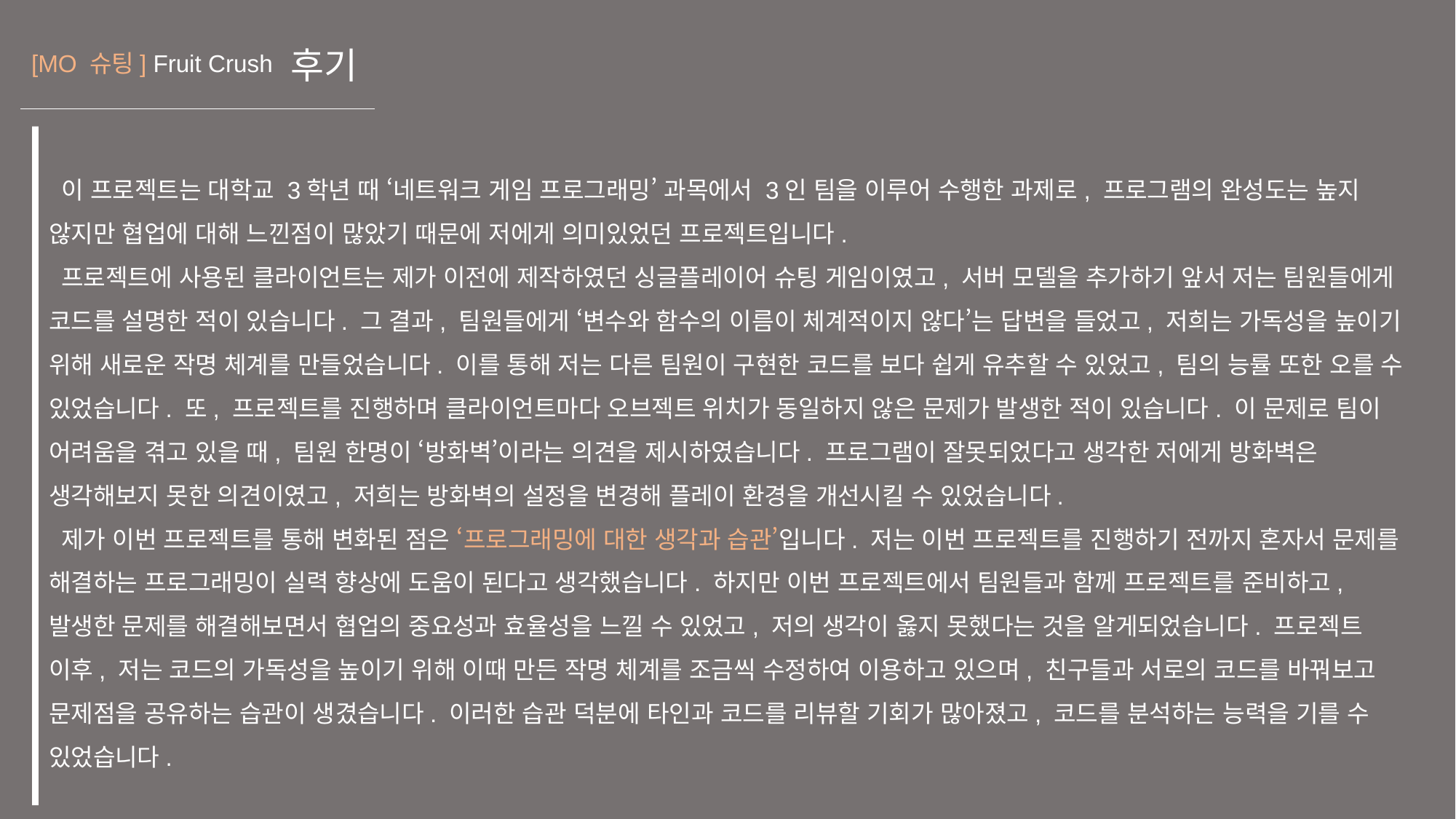

# 후기
[MO 슈팅] Fruit Crush
 이 프로젝트는 대학교 3학년 때 ‘네트워크 게임 프로그래밍’ 과목에서 3인 팀을 이루어 수행한 과제로, 프로그램의 완성도는 높지 않지만 협업에 대해 느낀점이 많았기 때문에 저에게 의미있었던 프로젝트입니다.
 프로젝트에 사용된 클라이언트는 제가 이전에 제작하였던 싱글플레이어 슈팅 게임이였고, 서버 모델을 추가하기 앞서 저는 팀원들에게 코드를 설명한 적이 있습니다. 그 결과, 팀원들에게 ‘변수와 함수의 이름이 체계적이지 않다’는 답변을 들었고, 저희는 가독성을 높이기 위해 새로운 작명 체계를 만들었습니다. 이를 통해 저는 다른 팀원이 구현한 코드를 보다 쉽게 유추할 수 있었고, 팀의 능률 또한 오를 수 있었습니다. 또, 프로젝트를 진행하며 클라이언트마다 오브젝트 위치가 동일하지 않은 문제가 발생한 적이 있습니다. 이 문제로 팀이 어려움을 겪고 있을 때, 팀원 한명이 ‘방화벽’이라는 의견을 제시하였습니다. 프로그램이 잘못되었다고 생각한 저에게 방화벽은 생각해보지 못한 의견이였고, 저희는 방화벽의 설정을 변경해 플레이 환경을 개선시킬 수 있었습니다.
 제가 이번 프로젝트를 통해 변화된 점은 ‘프로그래밍에 대한 생각과 습관’입니다. 저는 이번 프로젝트를 진행하기 전까지 혼자서 문제를 해결하는 프로그래밍이 실력 향상에 도움이 된다고 생각했습니다. 하지만 이번 프로젝트에서 팀원들과 함께 프로젝트를 준비하고, 발생한 문제를 해결해보면서 협업의 중요성과 효율성을 느낄 수 있었고, 저의 생각이 옳지 못했다는 것을 알게되었습니다. 프로젝트 이후, 저는 코드의 가독성을 높이기 위해 이때 만든 작명 체계를 조금씩 수정하여 이용하고 있으며, 친구들과 서로의 코드를 바꿔보고 문제점을 공유하는 습관이 생겼습니다. 이러한 습관 덕분에 타인과 코드를 리뷰할 기회가 많아졌고, 코드를 분석하는 능력을 기를 수 있었습니다.